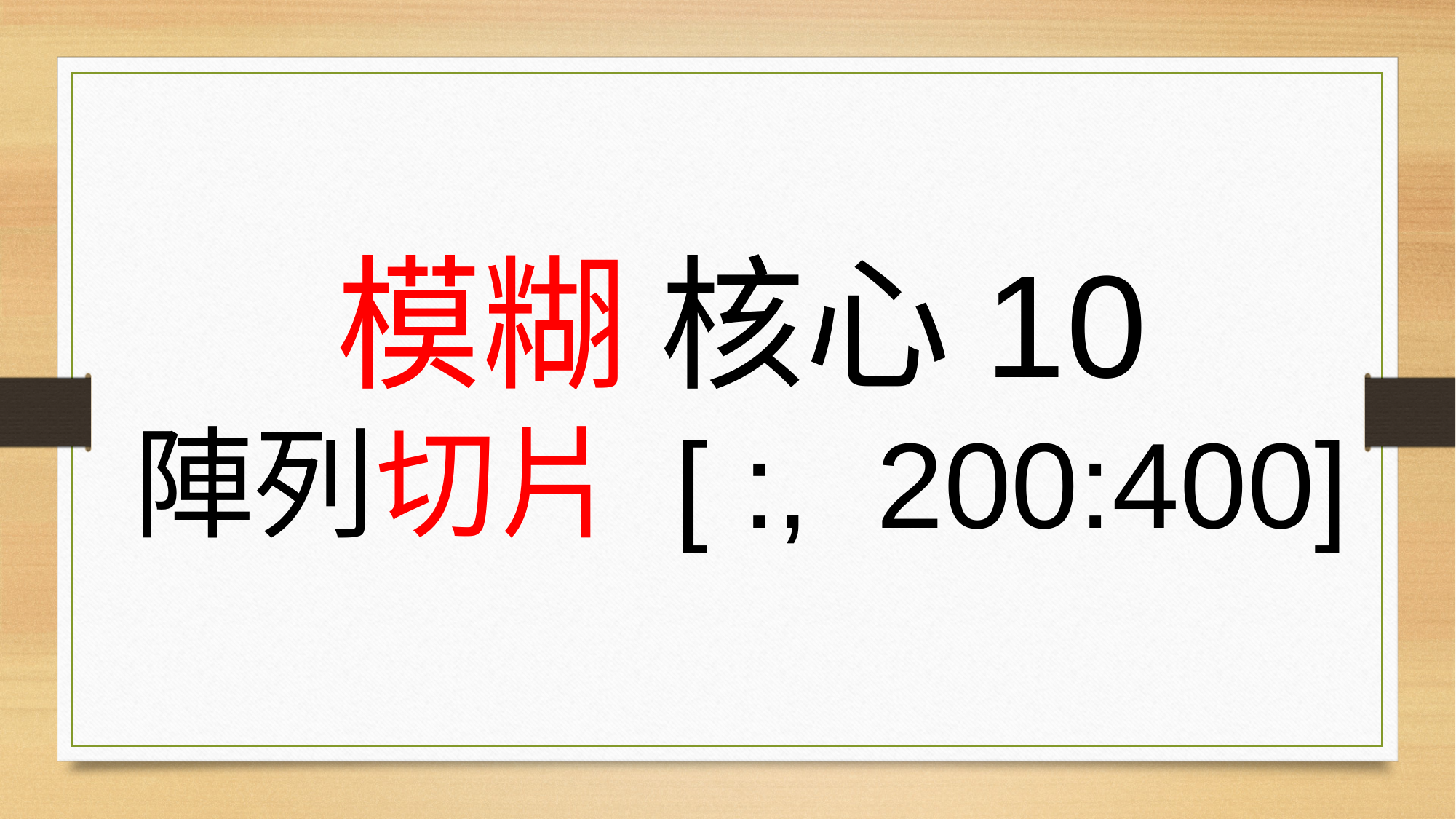

# 模糊 核心10 陣列切片 [ :,  200:400]